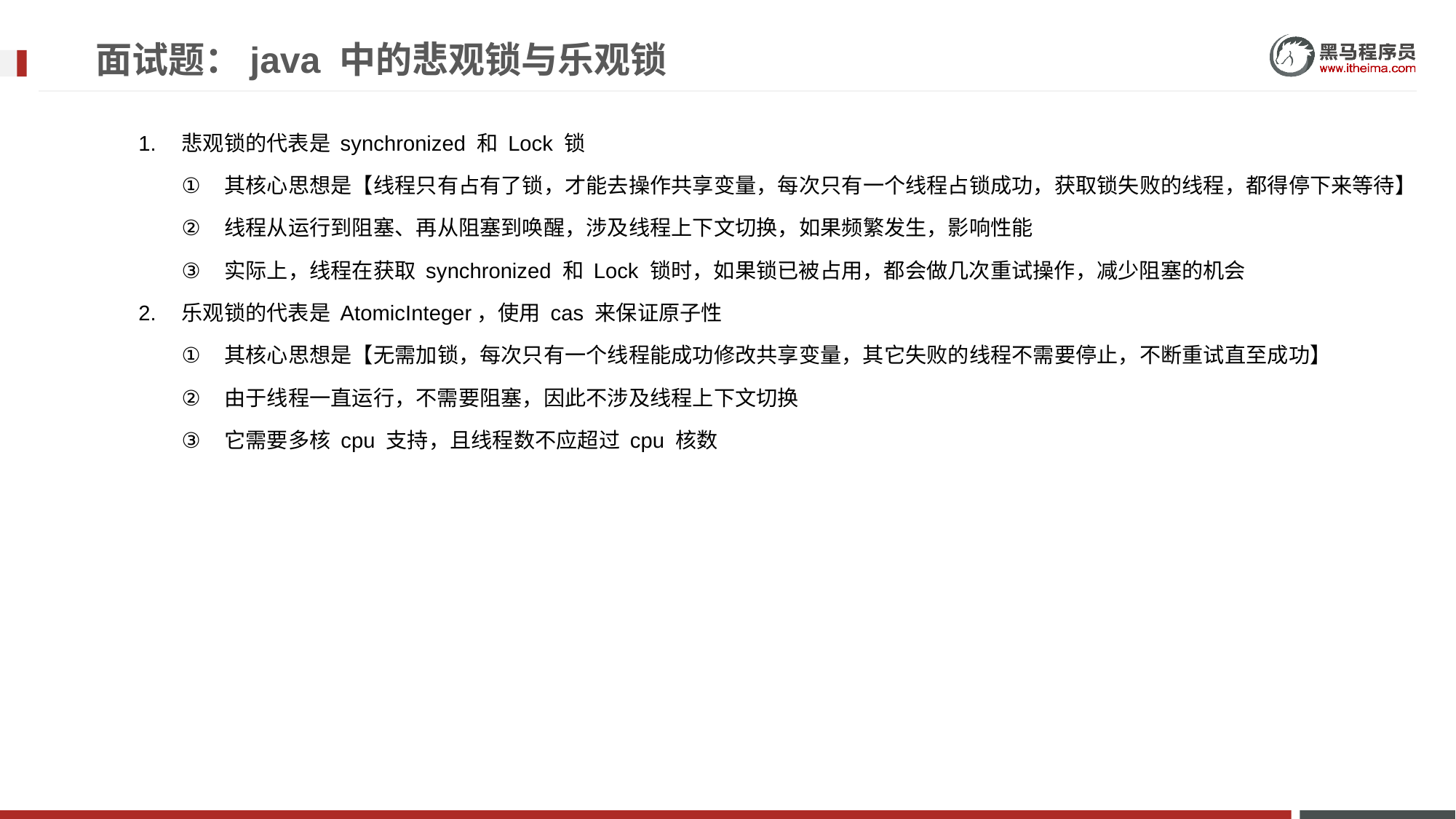

# 面试题：java 中的悲观锁与乐观锁
悲观锁的代表是 synchronized 和 Lock 锁
其核心思想是【线程只有占有了锁，才能去操作共享变量，每次只有一个线程占锁成功，获取锁失败的线程，都得停下来等待】
线程从运行到阻塞、再从阻塞到唤醒，涉及线程上下文切换，如果频繁发生，影响性能
实际上，线程在获取 synchronized 和 Lock 锁时，如果锁已被占用，都会做几次重试操作，减少阻塞的机会
乐观锁的代表是 AtomicInteger，使用 cas 来保证原子性
其核心思想是【无需加锁，每次只有一个线程能成功修改共享变量，其它失败的线程不需要停止，不断重试直至成功】
由于线程一直运行，不需要阻塞，因此不涉及线程上下文切换
它需要多核 cpu 支持，且线程数不应超过 cpu 核数